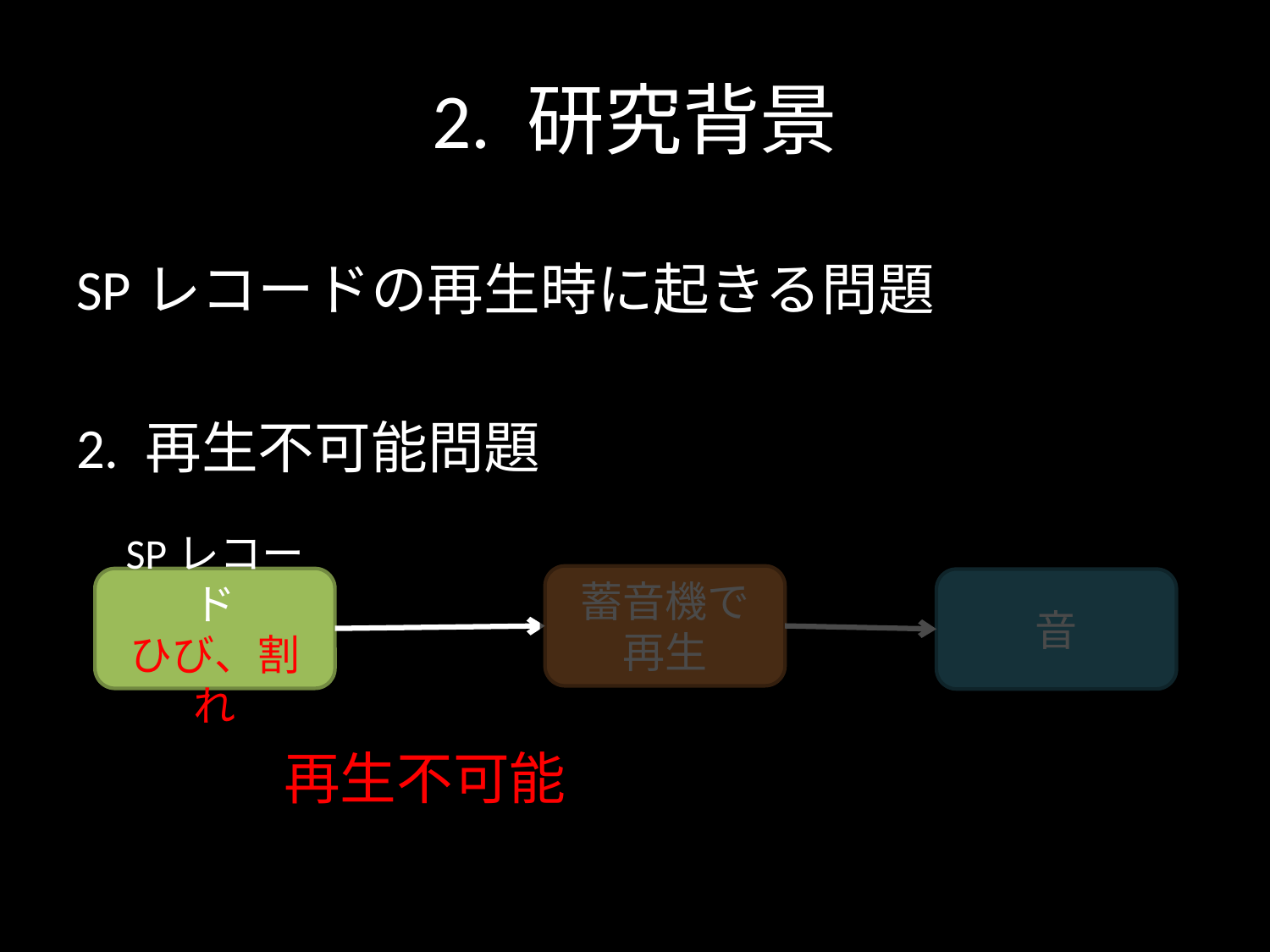

# 2. 研究背景
SPレコードの再生時に起きる問題

2. 再生不可能問題

蓄音機で再生
SPレコード
ひび、割れ
音
再生不可能